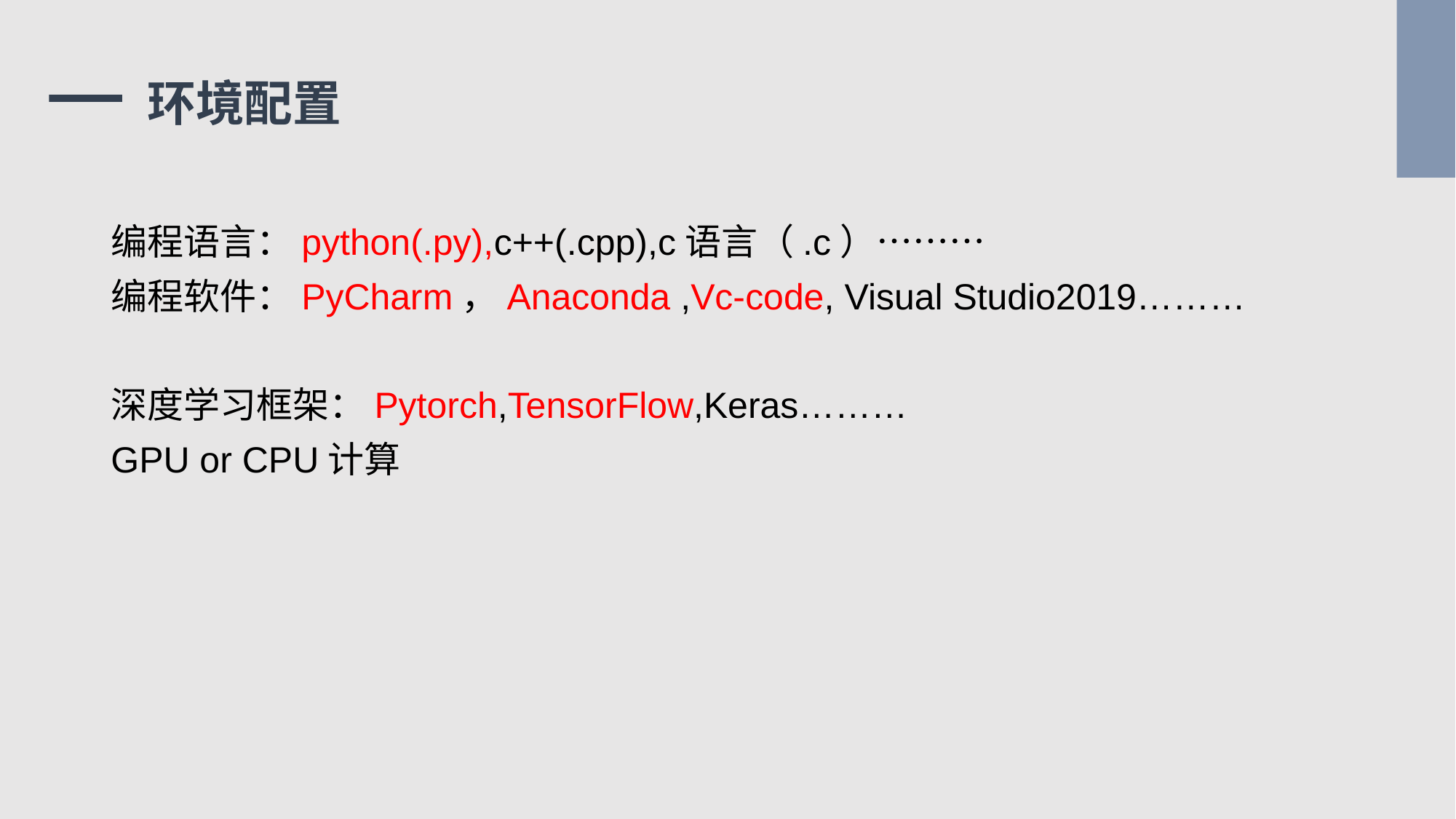

# 环境配置
编程语言：python(.py),c++(.cpp),c语言（.c）………
编程软件：PyCharm，Anaconda ,Vc-code, Visual Studio2019………

深度学习框架：Pytorch,TensorFlow,Keras………
GPU or CPU计算